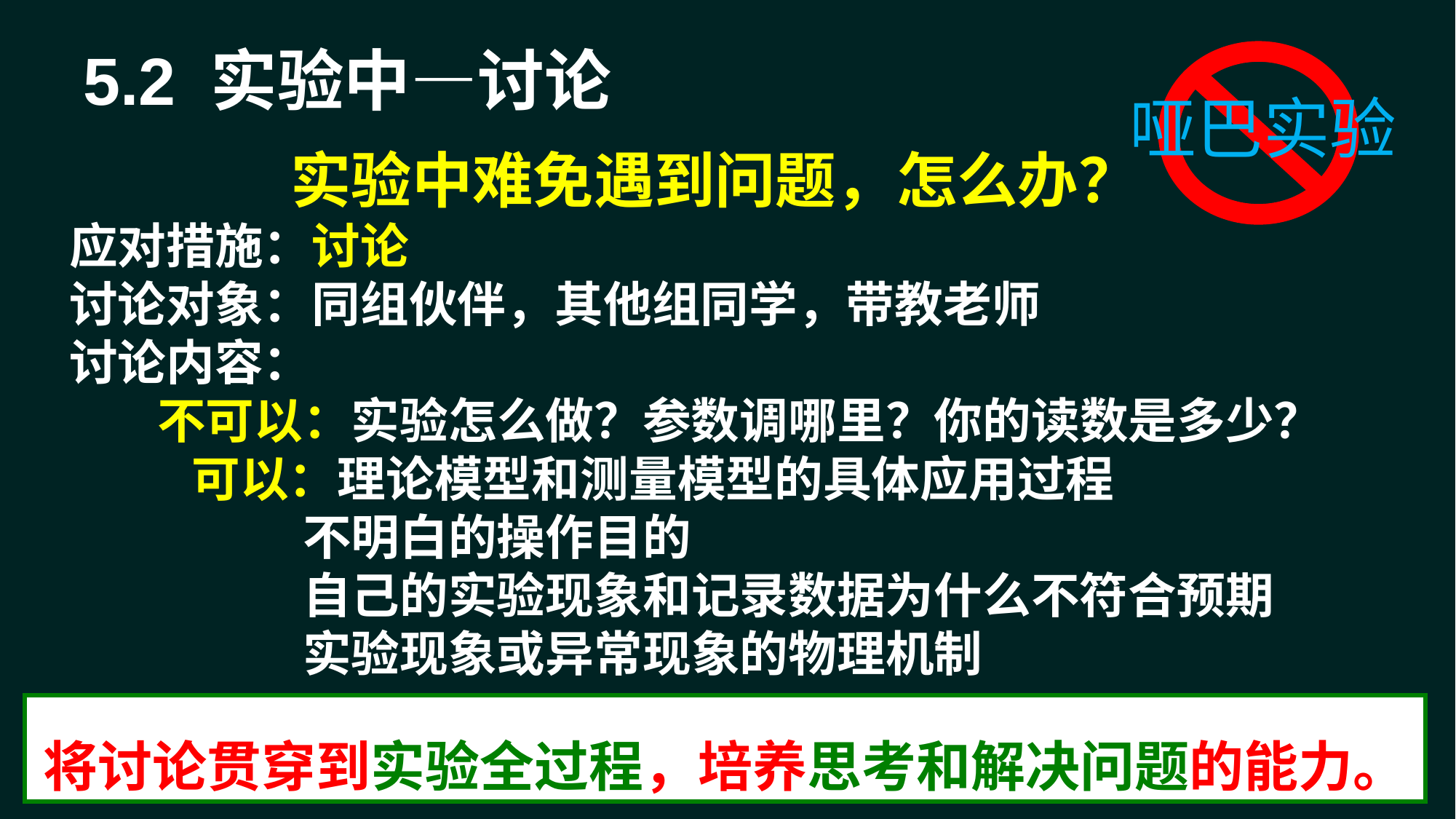

5.2 实验中—讨论

哑巴实验
实验中难免遇到问题，怎么办？
应对措施：讨论
讨论对象：同组伙伴，其他组同学，带教老师
讨论内容：
       不可以：实验怎么做？参数调哪里？你的读数是多少？
          可以：理论模型和测量模型的具体应用过程
                    不明白的操作目的
                    自己的实验现象和记录数据为什么不符合预期
                    实验现象或异常现象的物理机制

将讨论贯穿到实验全过程，培养思考和解决问题的能力。